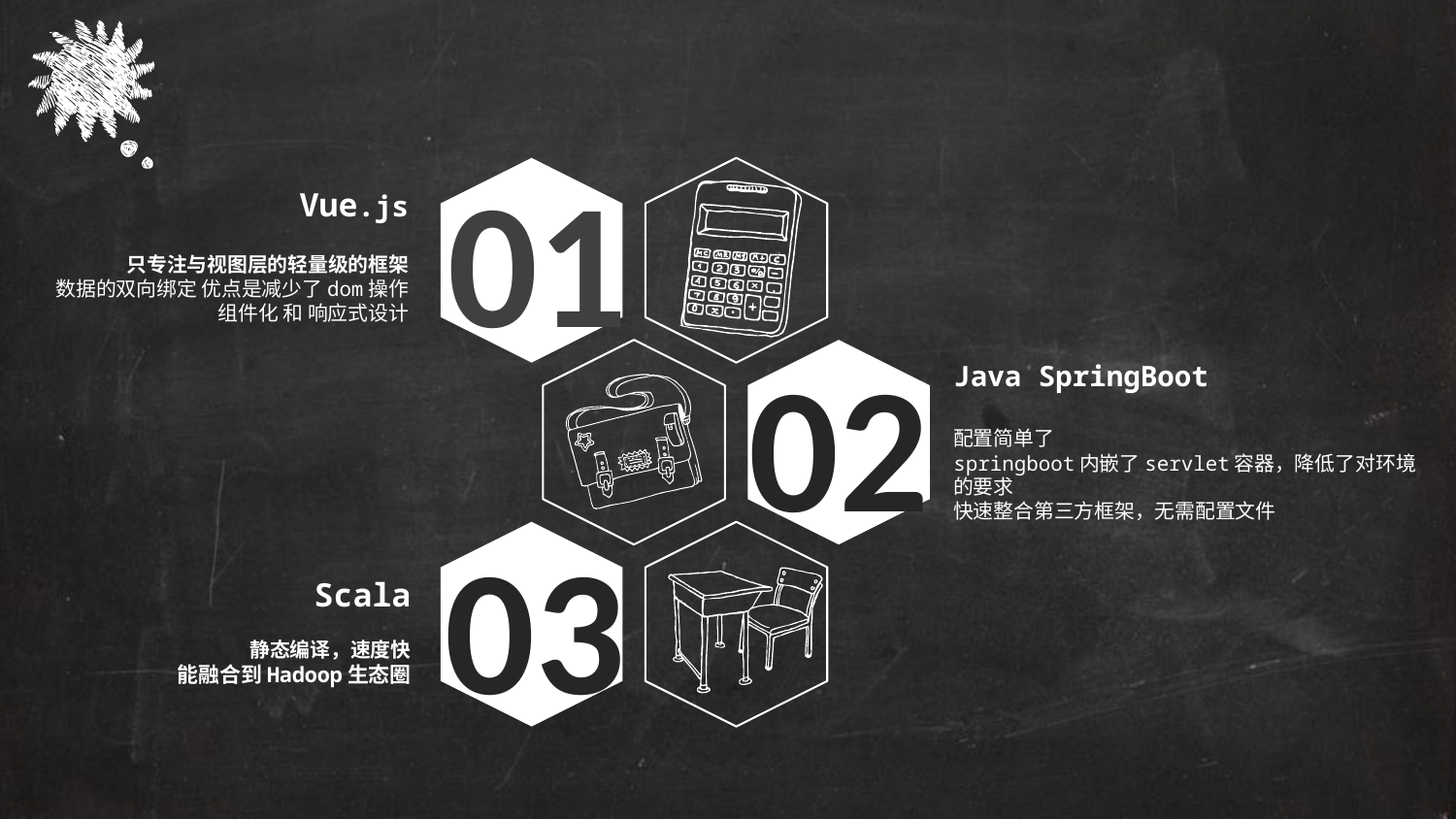

01

Vue.js

只专注与视图层的轻量级的框架
数据的双向绑定 优点是减少了dom操作
组件化 和 响应式设计

02
Java SpringBoot

配置简单了
springboot内嵌了servlet容器，降低了对环境的要求
快速整合第三方框架，无需配置文件

03

Scala

静态编译，速度快
能融合到Hadoop生态圈